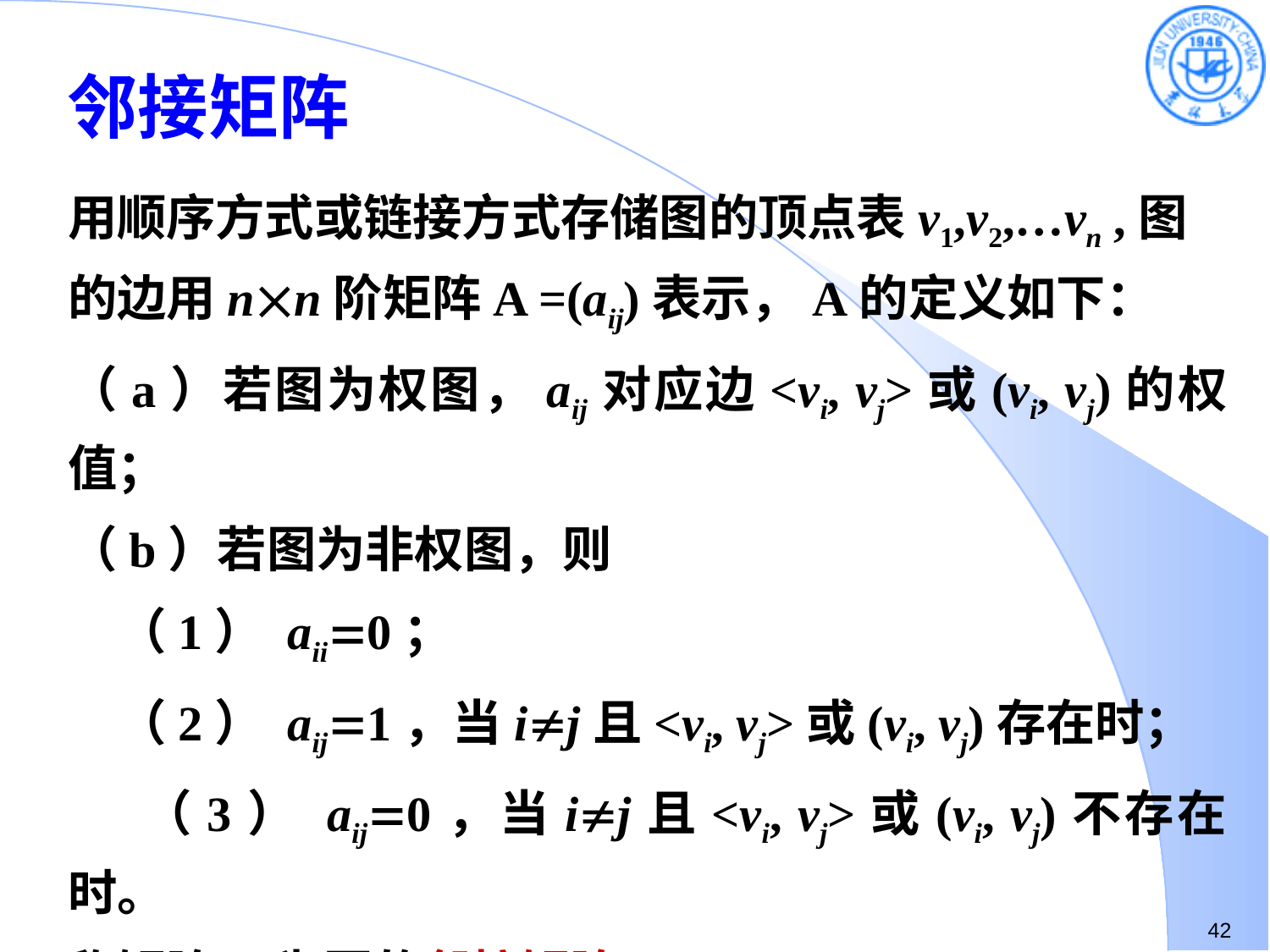

邻接矩阵
用顺序方式或链接方式存储图的顶点表v1,v2,…vn ,图的边用n×n阶矩阵A =(aij)表示，A的定义如下：
（a）若图为权图，aij对应边<vi, vj>或(vi, vj)的权值；
（b）若图为非权图，则
　（1） aii=0；
　（2） aij=1，当i≠j且<vi, vj>或(vi, vj)存在时；
    （3） aij=0，当i≠j且<vi, vj>或(vi, vj)不存在时。
称矩阵A为图的邻接矩阵。